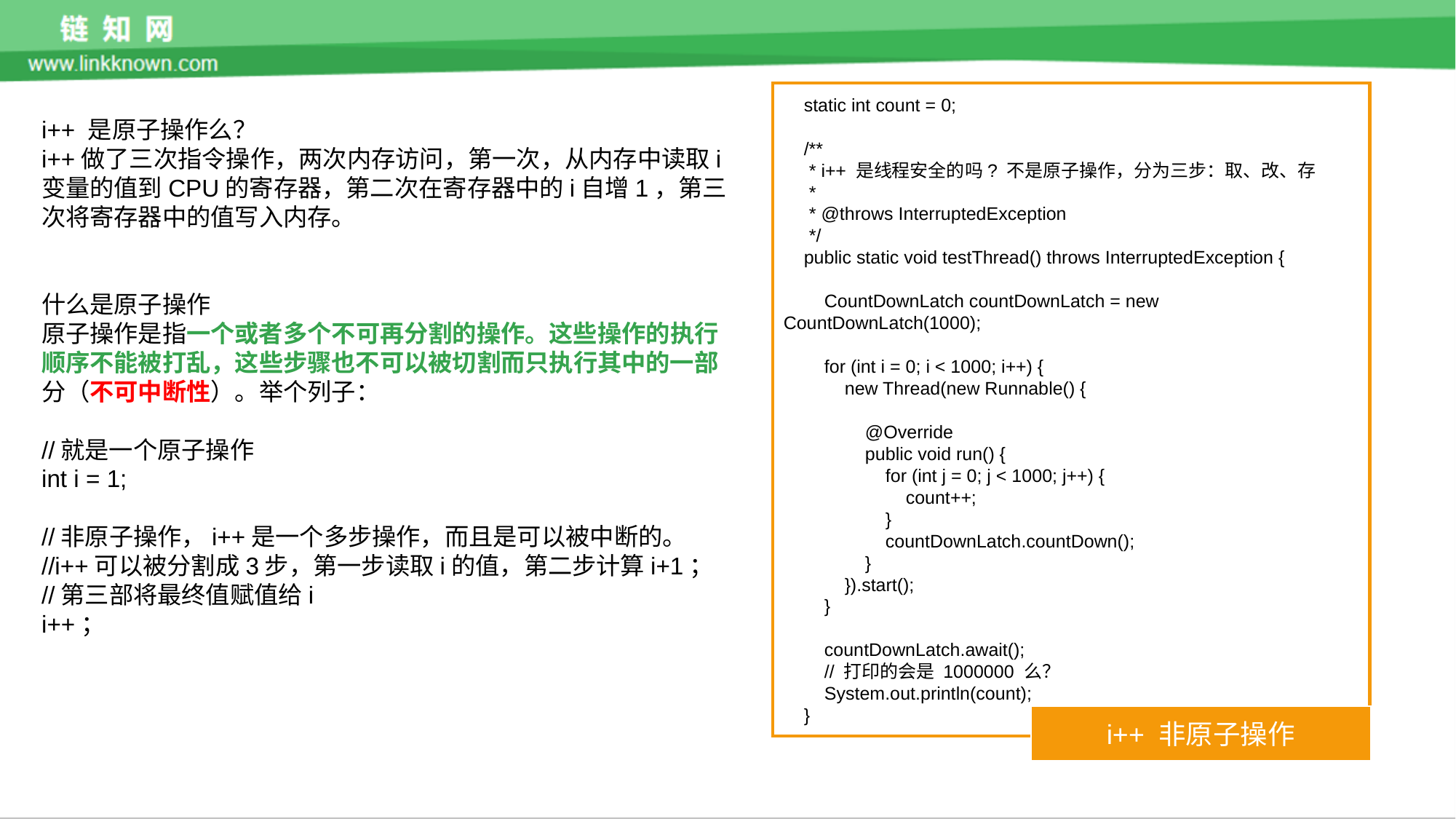

static int count = 0;

    /**
     * i++ 是线程安全的吗? 不是原子操作，分为三步：取、改、存
     *
     * @throws InterruptedException
     */
    public static void testThread() throws InterruptedException {

        CountDownLatch countDownLatch = new CountDownLatch(1000);

        for (int i = 0; i < 1000; i++) {
            new Thread(new Runnable() {

                @Override
                public void run() {
                    for (int j = 0; j < 1000; j++) {
                        count++;
                    }
                    countDownLatch.countDown();
                }
            }).start();
        }

        countDownLatch.await();
        // 打印的会是 1000000 么？
        System.out.println(count);
    }
i++ 是原子操作么？
i++做了三次指令操作，两次内存访问，第一次，从内存中读取i变量的值到CPU的寄存器，第二次在寄存器中的i自增1，第三次将寄存器中的值写入内存。

什么是原子操作
原子操作是指一个或者多个不可再分割的操作。这些操作的执行
顺序不能被打乱，这些步骤也不可以被切割而只执行其中的一部
分（不可中断性）。举个列子：

//就是一个原子操作
int i = 1;

//非原子操作，i++是一个多步操作，而且是可以被中断的。
//i++可以被分割成3步，第一步读取i的值，第二步计算i+1；
//第三部将最终值赋值给i
i++；
i++ 非原子操作